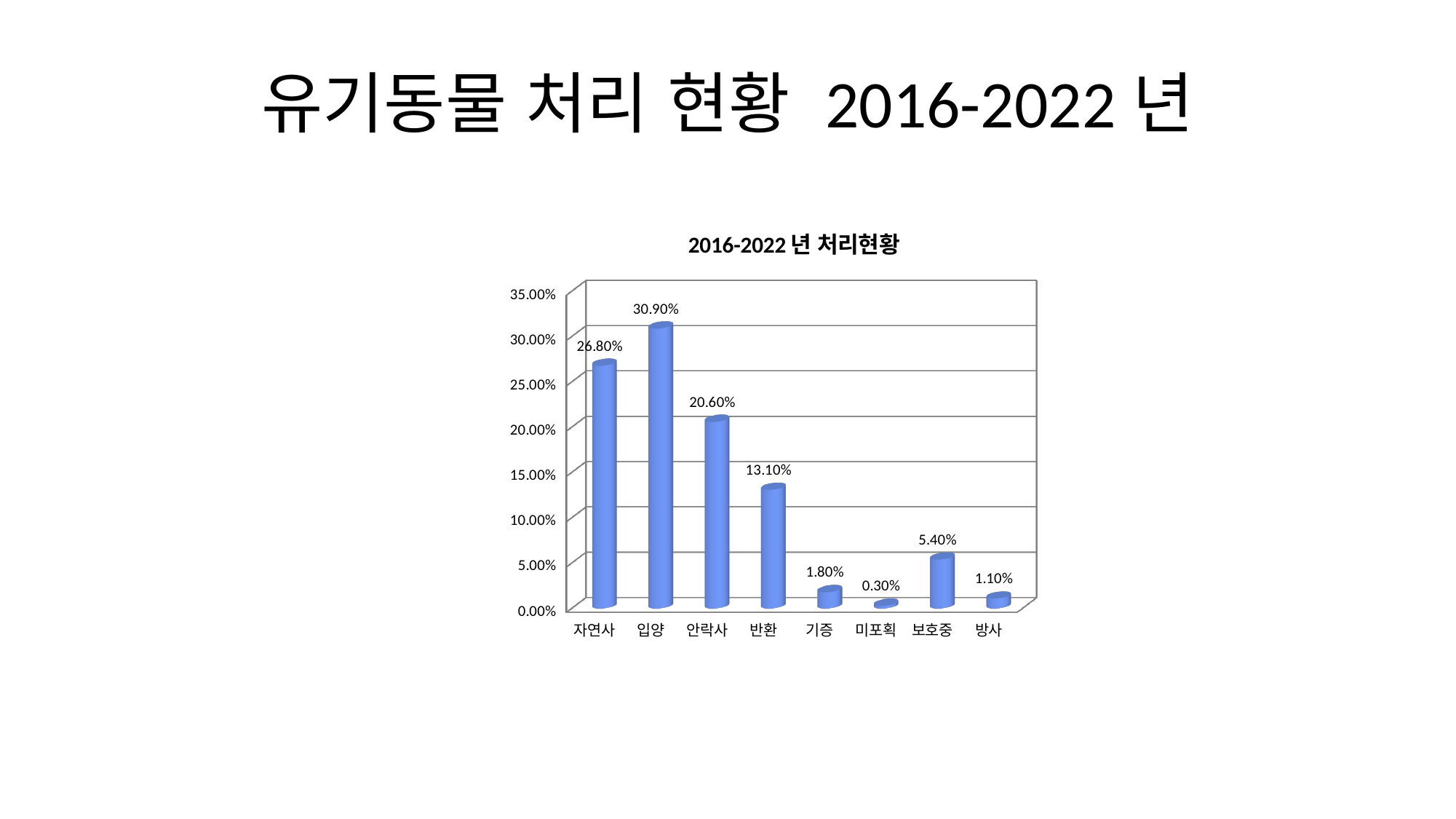

# 유기동물 처리 현황 2016-2022년

[unsupported chart]